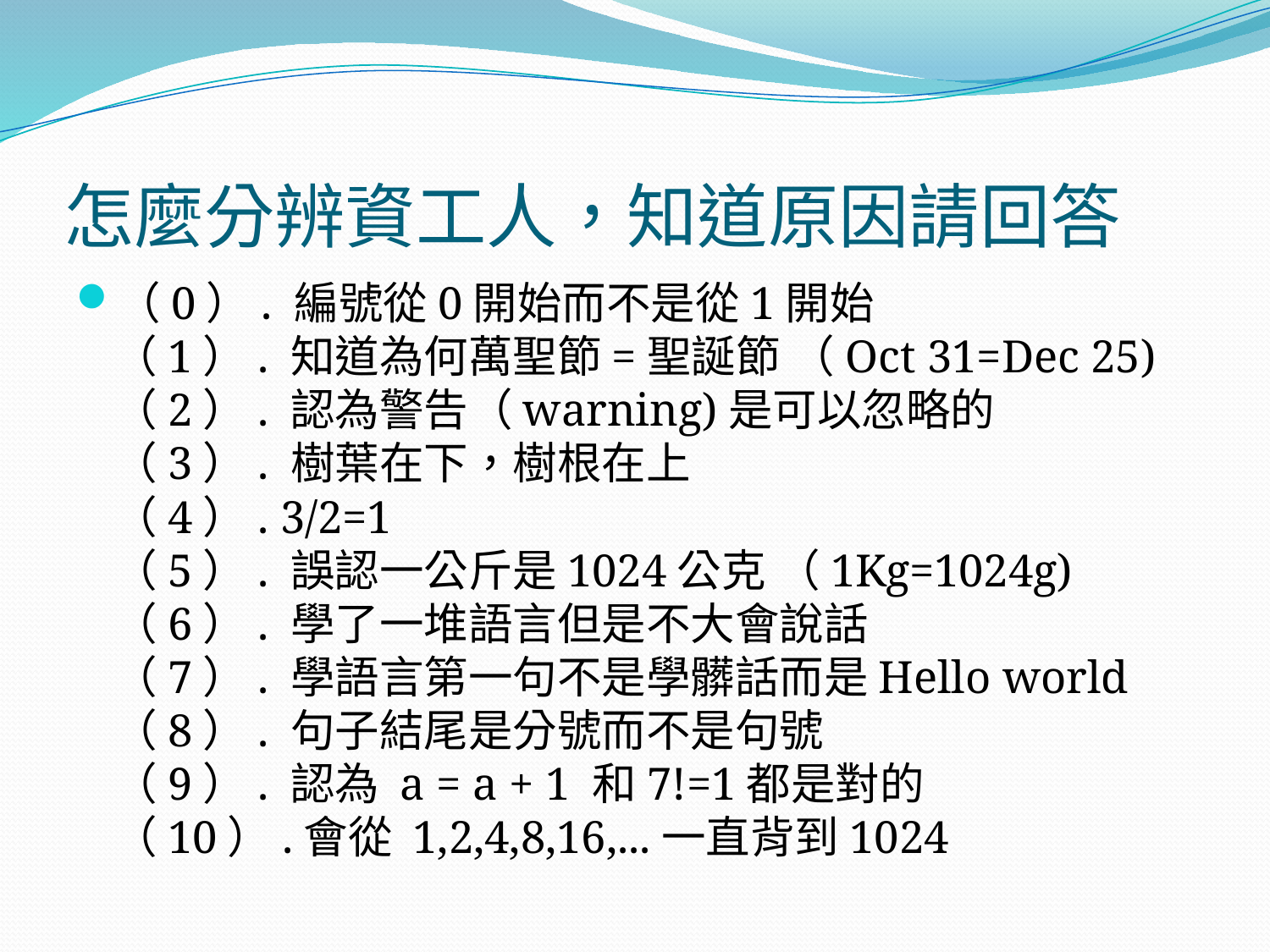

# 怎麼分辨資工人，知道原因請回答
（0）. 編號從0開始而不是從1開始
（1）. 知道為何萬聖節=聖誕節 （Oct 31=Dec 25)
（2）. 認為警告（warning)是可以忽略的
（3）. 樹葉在下，樹根在上
（4）. 3/2=1
（5）. 誤認一公斤是1024公克 （1Kg=1024g)
（6）. 學了一堆語言但是不大會說話
（7）. 學語言第一句不是學髒話而是Hello world
（8）. 句子結尾是分號而不是句號
（9）. 認為 a = a + 1 和7!=1都是對的
（10）.會從 1,2,4,8,16,...一直背到1024